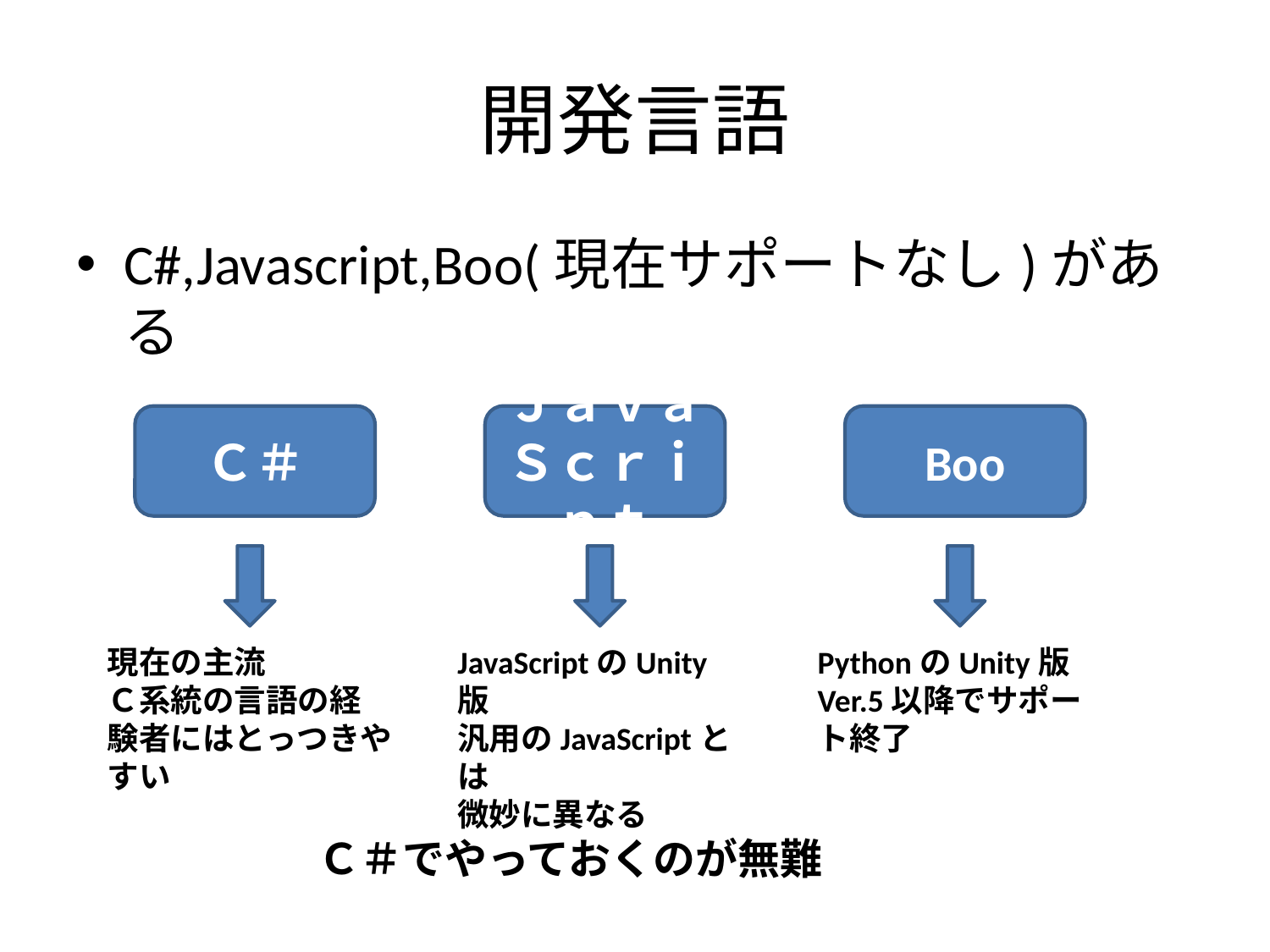

# 開発言語
C#,Javascript,Boo(現在サポートなし)がある

Ｃ＃
Ｊａｖａ
Ｓｃｒｉｐｔ
Boo

現在の主流
Ｃ系統の言語の経験者にはとっつきやすい
JavaScriptのUnity版
汎用のJavaScriptとは
微妙に異なる
PythonのUnity版
Ver.5以降でサポート終了
Ｃ＃でやっておくのが無難